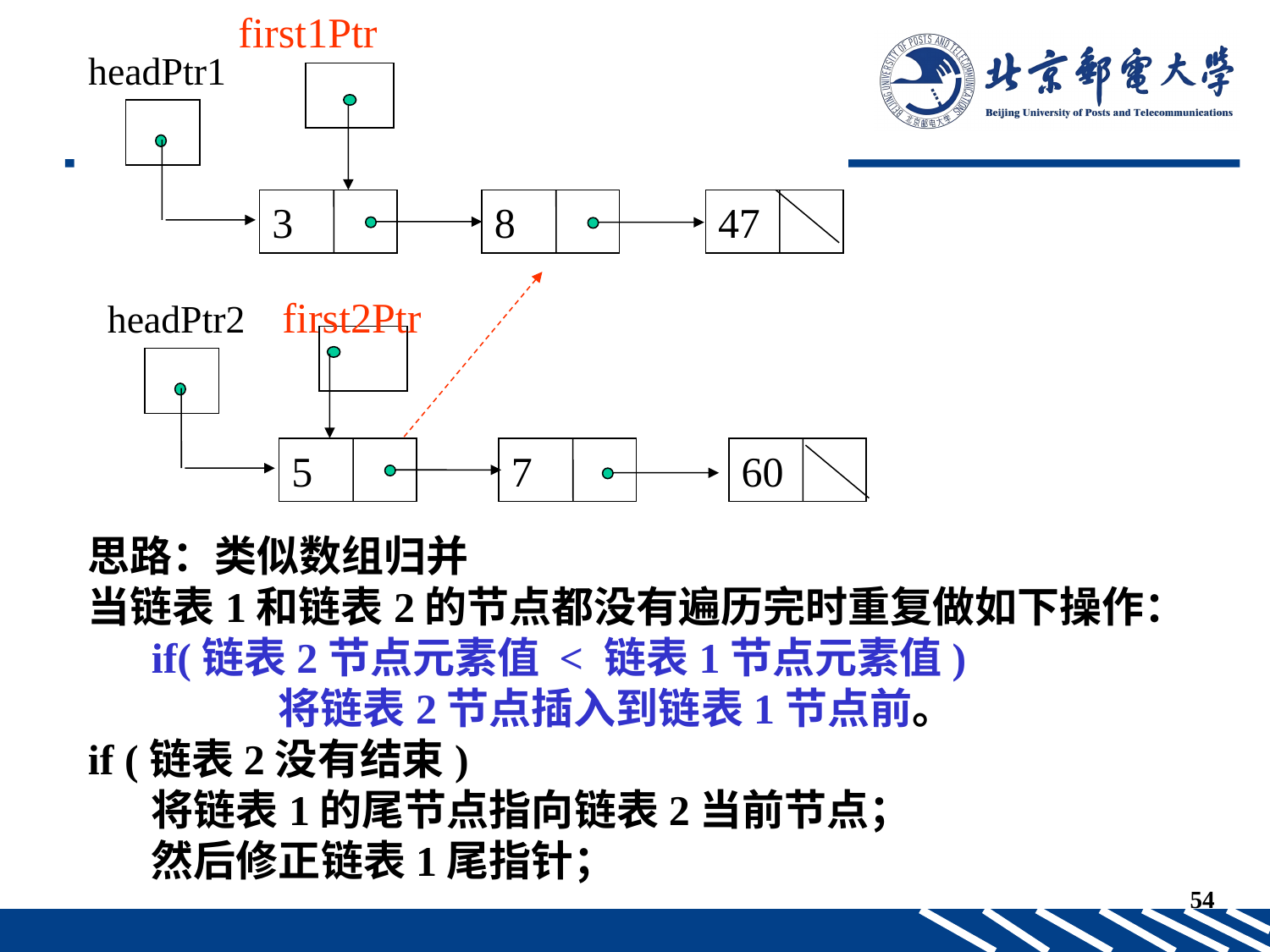

first1Ptr
headPtr1

3

8

47

first2Ptr

headPtr2

5

7

60

思路：类似数组归并
当链表1和链表2的节点都没有遍历完时重复做如下操作：
	if(链表2节点元素值 < 链表1节点元素值)
		将链表2节点插入到链表1节点前。
if (链表2没有结束)
	将链表1的尾节点指向链表2当前节点；
	然后修正链表1尾指针；
54